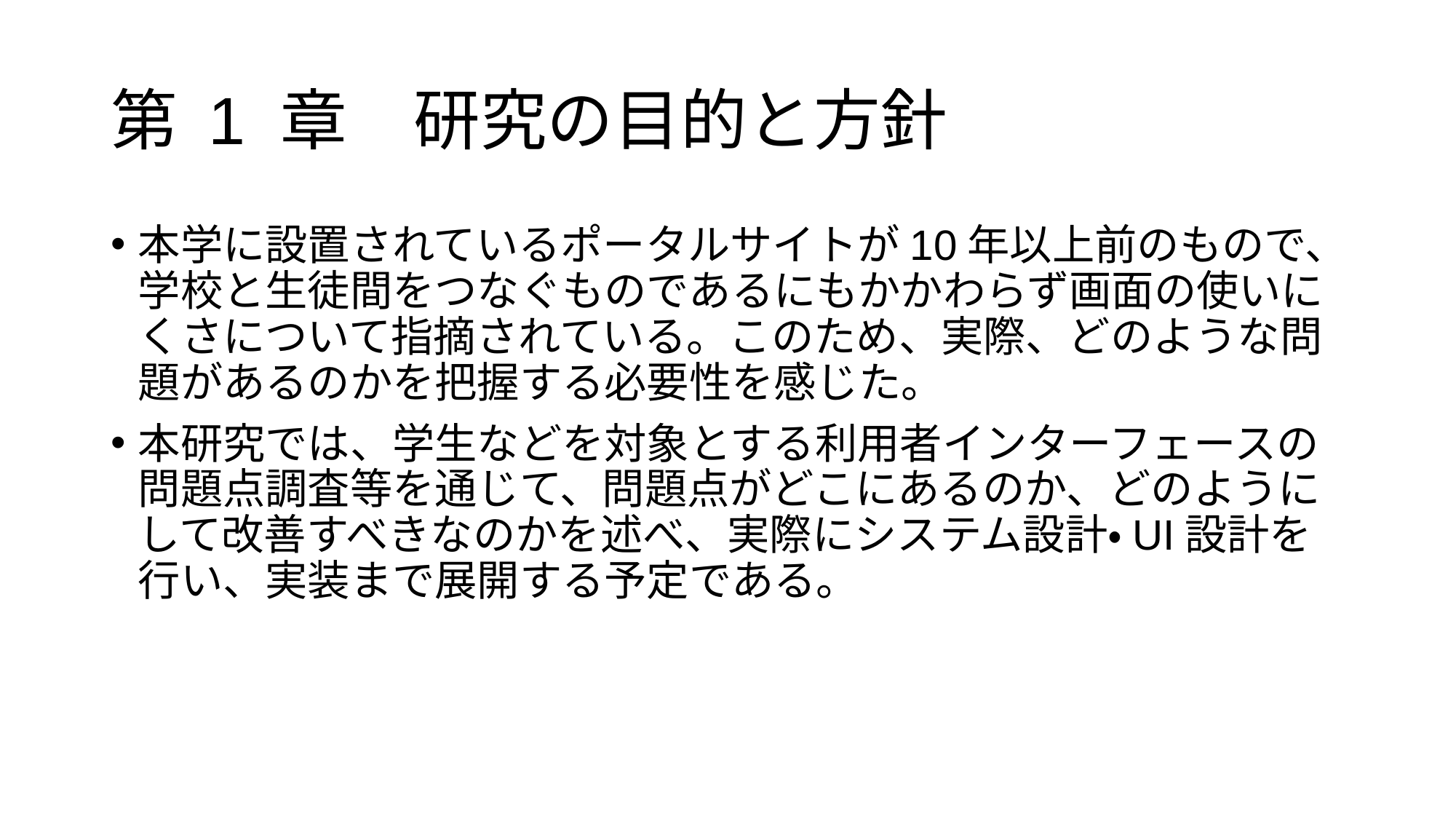

# 第 1 章　研究の目的と方針
本学に設置されているポータルサイトが10年以上前のもので、学校と生徒間をつなぐものであるにもかかわらず画面の使いにくさについて指摘されている。このため、実際、どのような問題があるのかを把握する必要性を感じた。
本研究では、学生などを対象とする利用者インターフェースの問題点調査等を通じて、問題点がどこにあるのか、どのようにして改善すべきなのかを述べ、実際にシステム設計・UI設計を行い、実装まで展開する予定である。